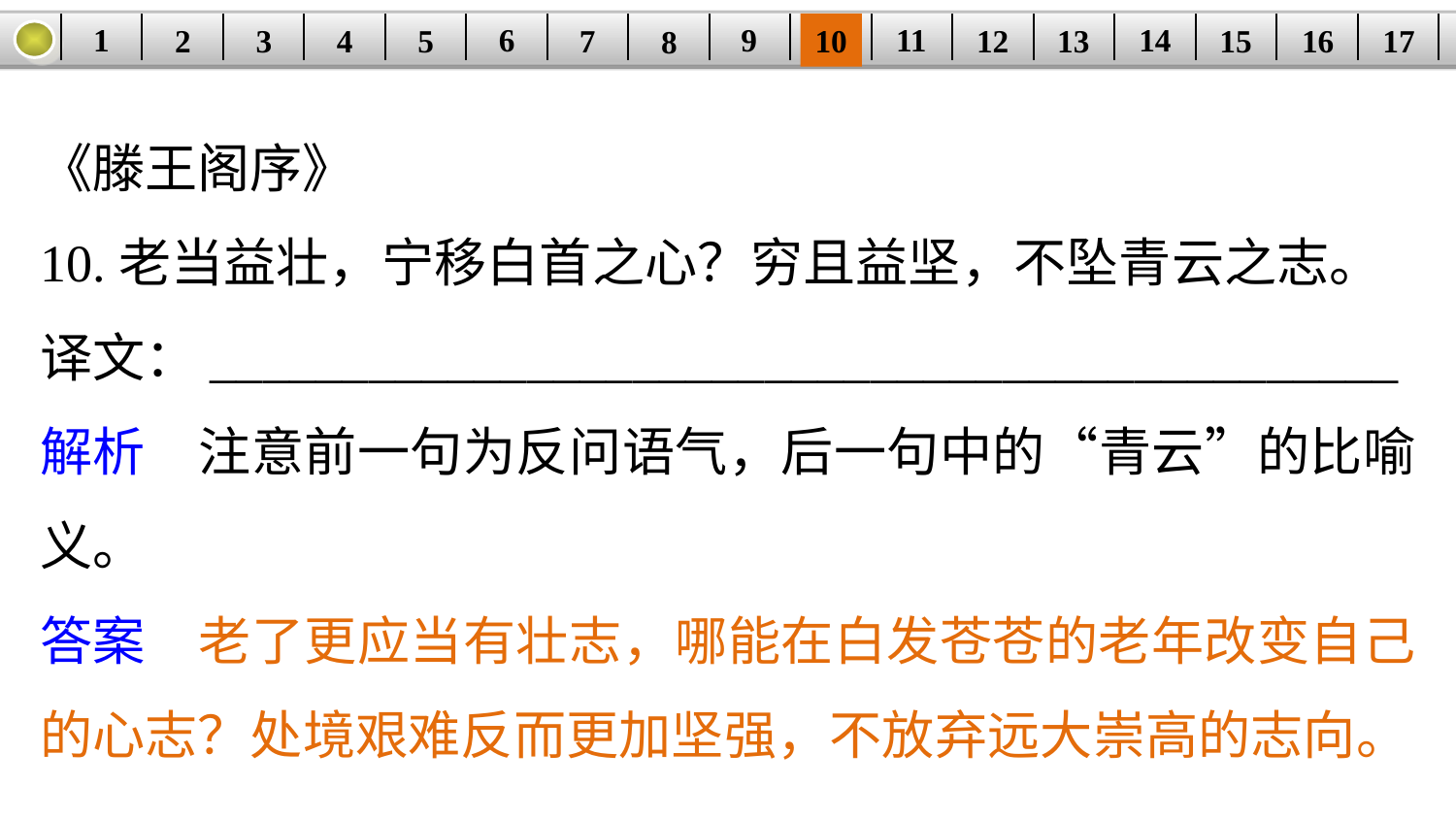

14
1
11
9
6
3
15
12
5
2
16
13
10
|  |  |  |  |  |  |  |  |  |  |  |  |  |  |  |  |  |
| --- | --- | --- | --- | --- | --- | --- | --- | --- | --- | --- | --- | --- | --- | --- | --- | --- |
7
4
17
8

《滕王阁序》
10.老当益壮，宁移白首之心？穷且益坚，不坠青云之志。
译文：_____________________________________________
解析　注意前一句为反问语气，后一句中的“青云”的比喻义。
答案　老了更应当有壮志，哪能在白发苍苍的老年改变自己的心志？处境艰难反而更加坚强，不放弃远大崇高的志向。